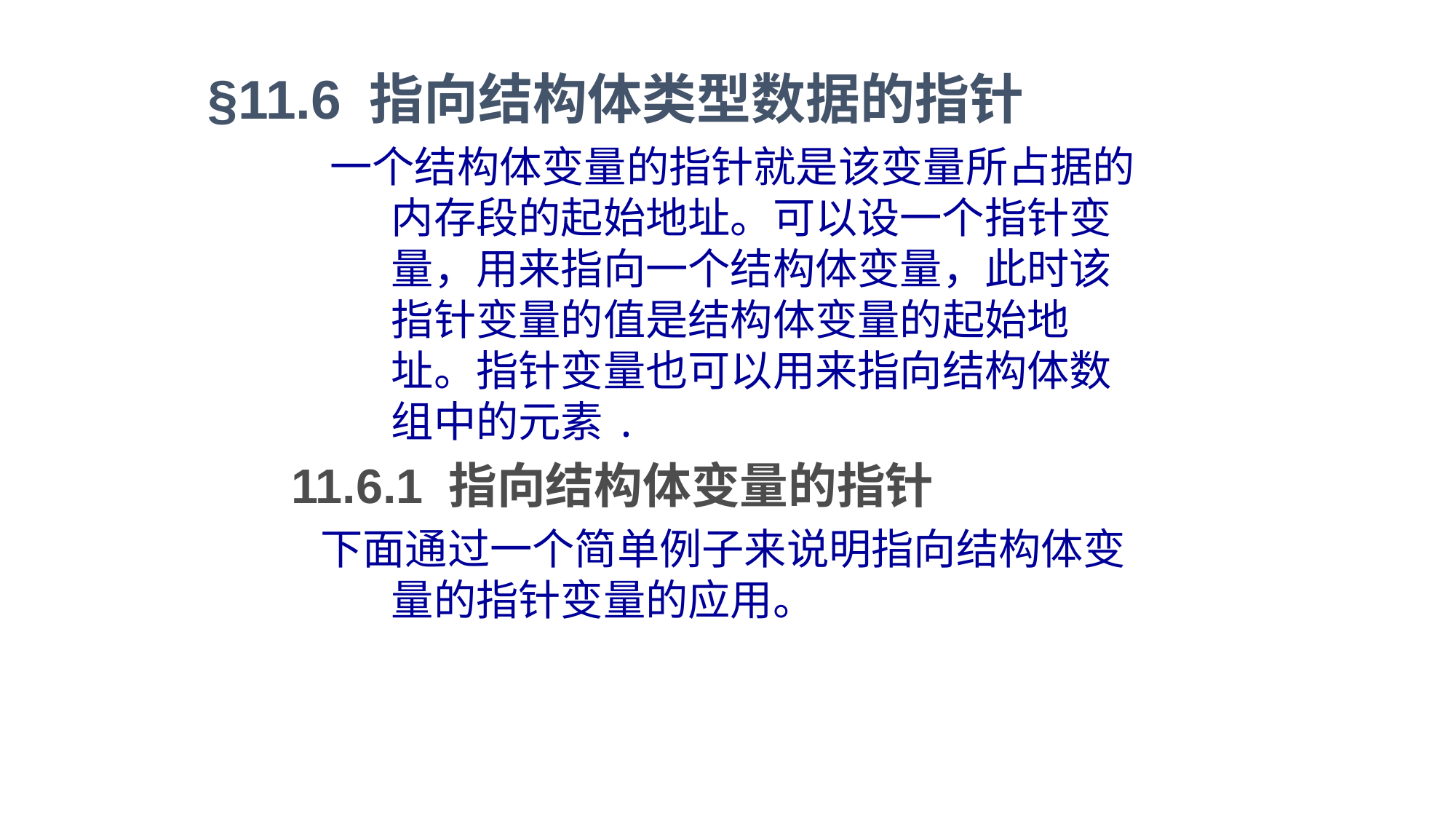

§11.6 指向结构体类型数据的指针
   一个结构体变量的指针就是该变量所占据的内存段的起始地址。可以设一个指针变量，用来指向一个结构体变量，此时该指针变量的值是结构体变量的起始地址。指针变量也可以用来指向结构体数组中的元素.
11.6.1 指向结构体变量的指针
  下面通过一个简单例子来说明指向结构体变量的指针变量的应用。